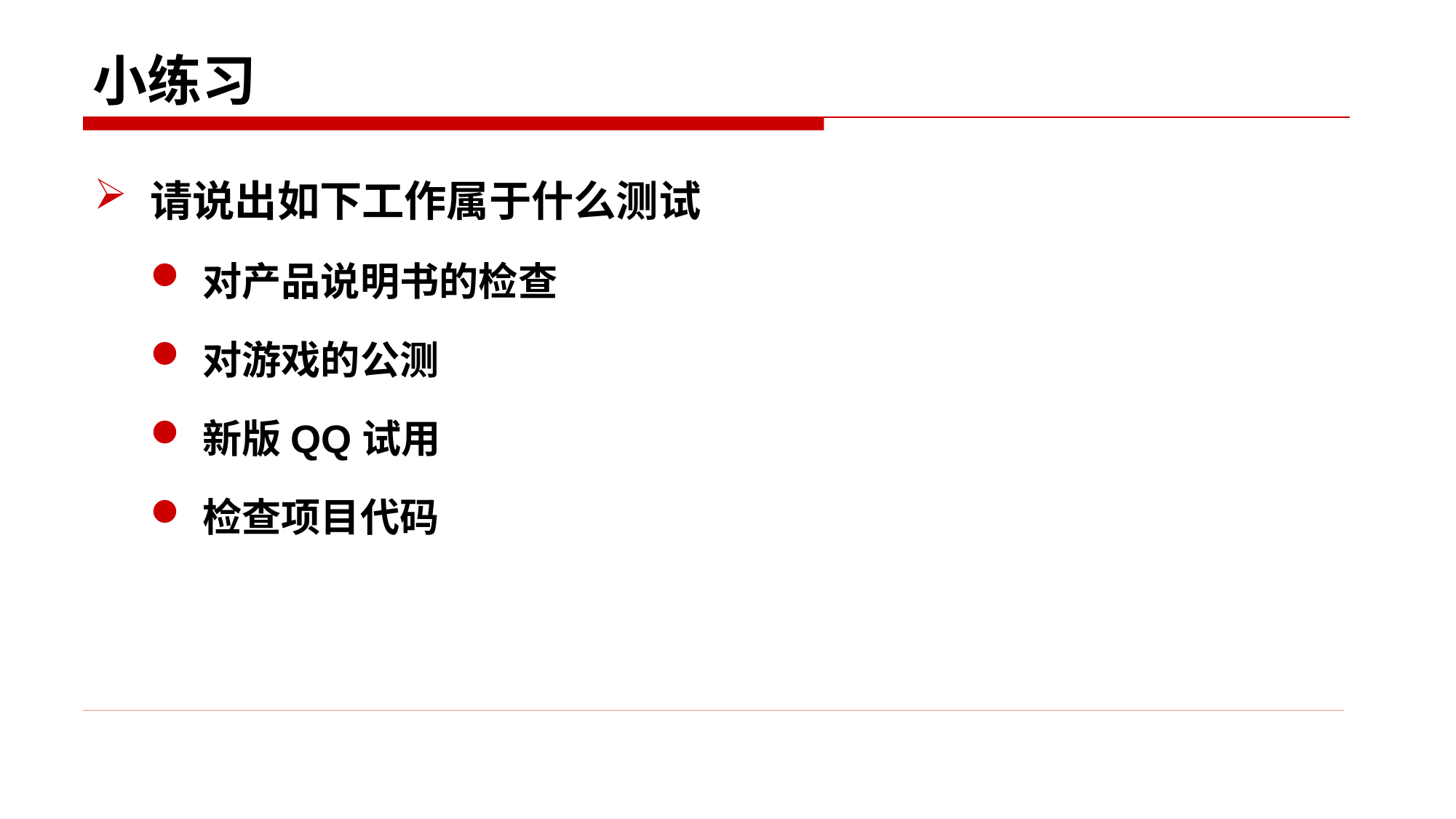

# 小练习
请说出如下工作属于什么测试
对产品说明书的检查
对游戏的公测
新版QQ试用
检查项目代码